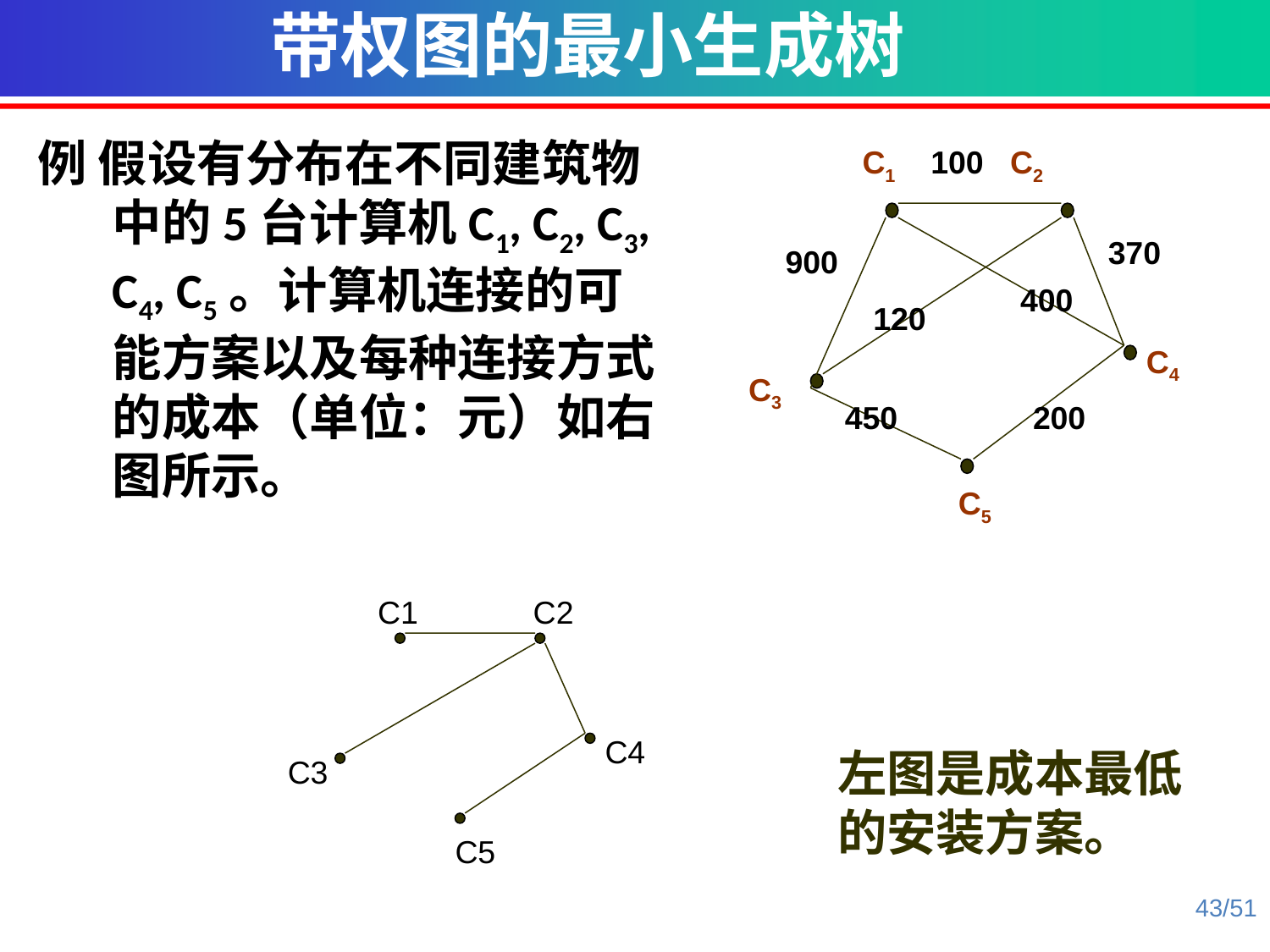

带权图的最小生成树
例 假设有分布在不同建筑物中的5台计算机C1, C2, C3, C4, C5。计算机连接的可能方案以及每种连接方式的成本（单位：元）如右图所示。
C1    100   C2

900
400
120
C4

C3

450
200

C5
370
C1             C2

C4

C3

C5
左图是成本最低的安装方案。
43/51